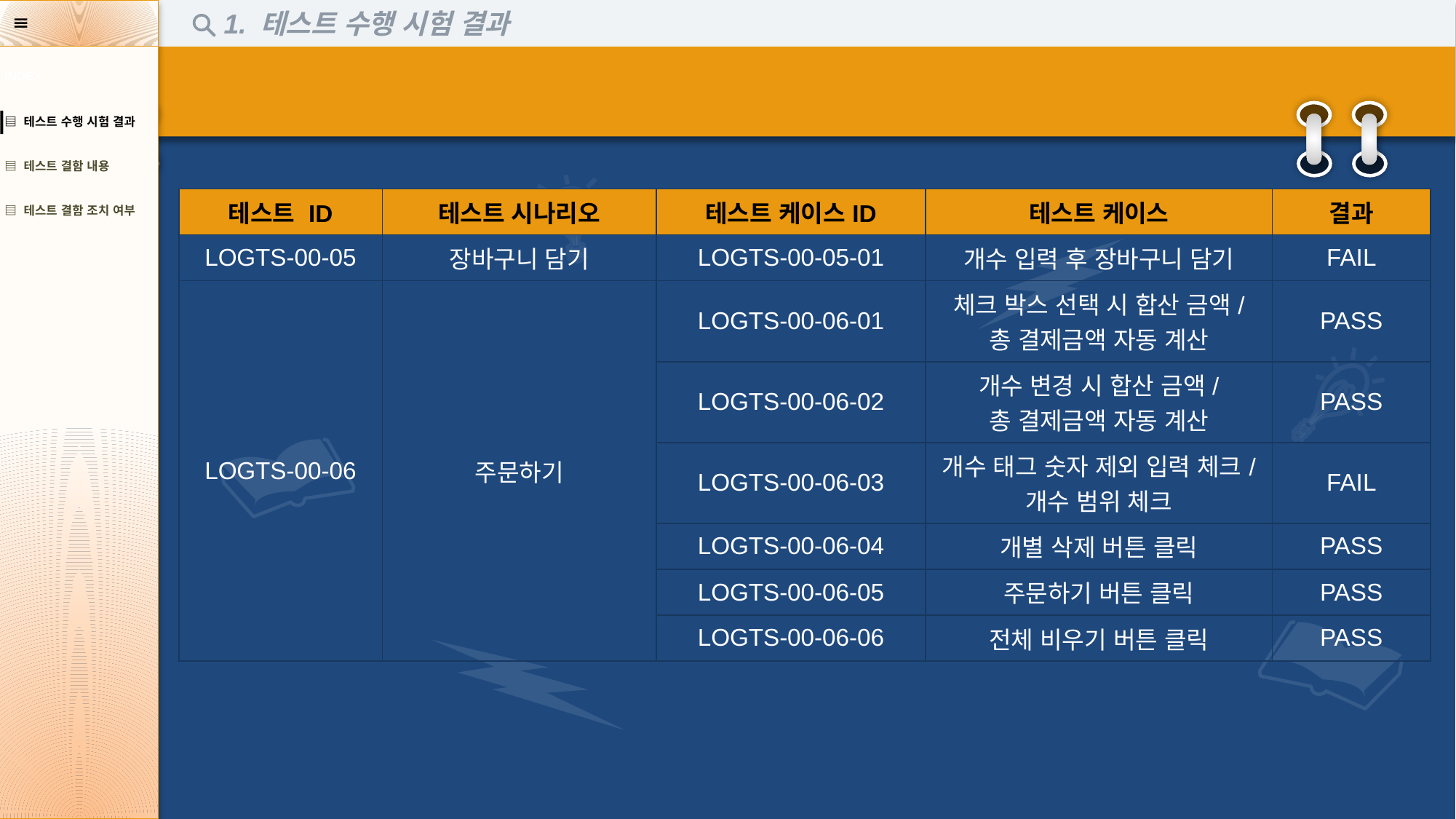

1. 테스트 수행 시험 결과

| INDEX |
| --- |
| ▤ 테스트 수행 시험 결과 |
| ▤ 테스트 결함 내용 |
| ▤ 테스트 결함 조치 여부 |

| 테스트 ID | 테스트 시나리오 | 테스트 케이스ID | 테스트 케이스 | 결과 |
| --- | --- | --- | --- | --- |
| LOGTS-00-05 | 장바구니 담기 | LOGTS-00-05-01 | 개수 입력 후 장바구니 담기 | FAIL |
| LOGTS-00-06 | 주문하기 | LOGTS-00-06-01 | 체크 박스 선택 시 합산 금액/ 총 결제금액 자동 계산 | PASS |
|  |  | LOGTS-00-06-02 | 개수 변경 시 합산 금액/ 총 결제금액 자동 계산 | PASS |
|  |  | LOGTS-00-06-03 | 개수 태그 숫자 제외 입력 체크/ 개수 범위 체크 | FAIL |
|  |  | LOGTS-00-06-04 | 개별 삭제 버튼 클릭 | PASS |
|  |  | LOGTS-00-06-05 | 주문하기 버튼 클릭 | PASS |
|  |  | LOGTS-00-06-06 | 전체 비우기 버튼 클릭 | PASS |